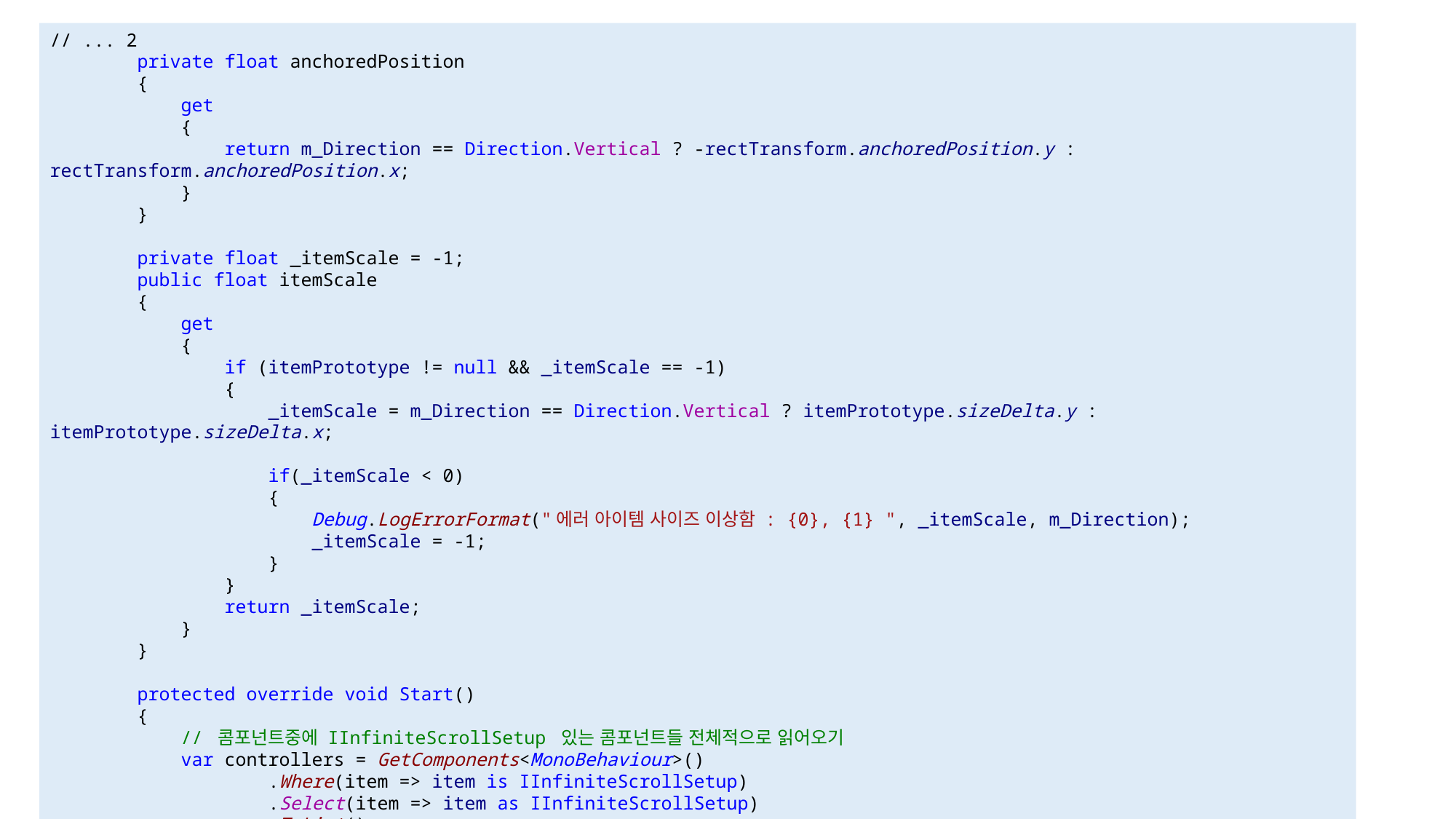

#
// ... 2
        private float anchoredPosition
        {
            get
            {
                return m_Direction == Direction.Vertical ? -rectTransform.anchoredPosition.y : rectTransform.anchoredPosition.x;
            }
        }

        private float _itemScale = -1;
        public float itemScale
        {
            get
            {
                if (itemPrototype != null && _itemScale == -1)
                {
                    _itemScale = m_Direction == Direction.Vertical ? itemPrototype.sizeDelta.y : itemPrototype.sizeDelta.x;

                    if(_itemScale < 0)
                    {
                        Debug.LogErrorFormat("에러 아이템 사이즈 이상함 : {0}, {1} ", _itemScale, m_Direction);
                        _itemScale = -1;
                    }
                }
                return _itemScale;
            }
        }

        protected override void Start()
        {
            // 콤포넌트중에 IInfiniteScrollSetup 있는 콤포넌트들 전체적으로 읽어오기
            var controllers = GetComponents<MonoBehaviour>()
                    .Where(item => item is IInfiniteScrollSetup)
                    .Select(item => item as IInfiniteScrollSetup)
                    .ToList();
// ... 3